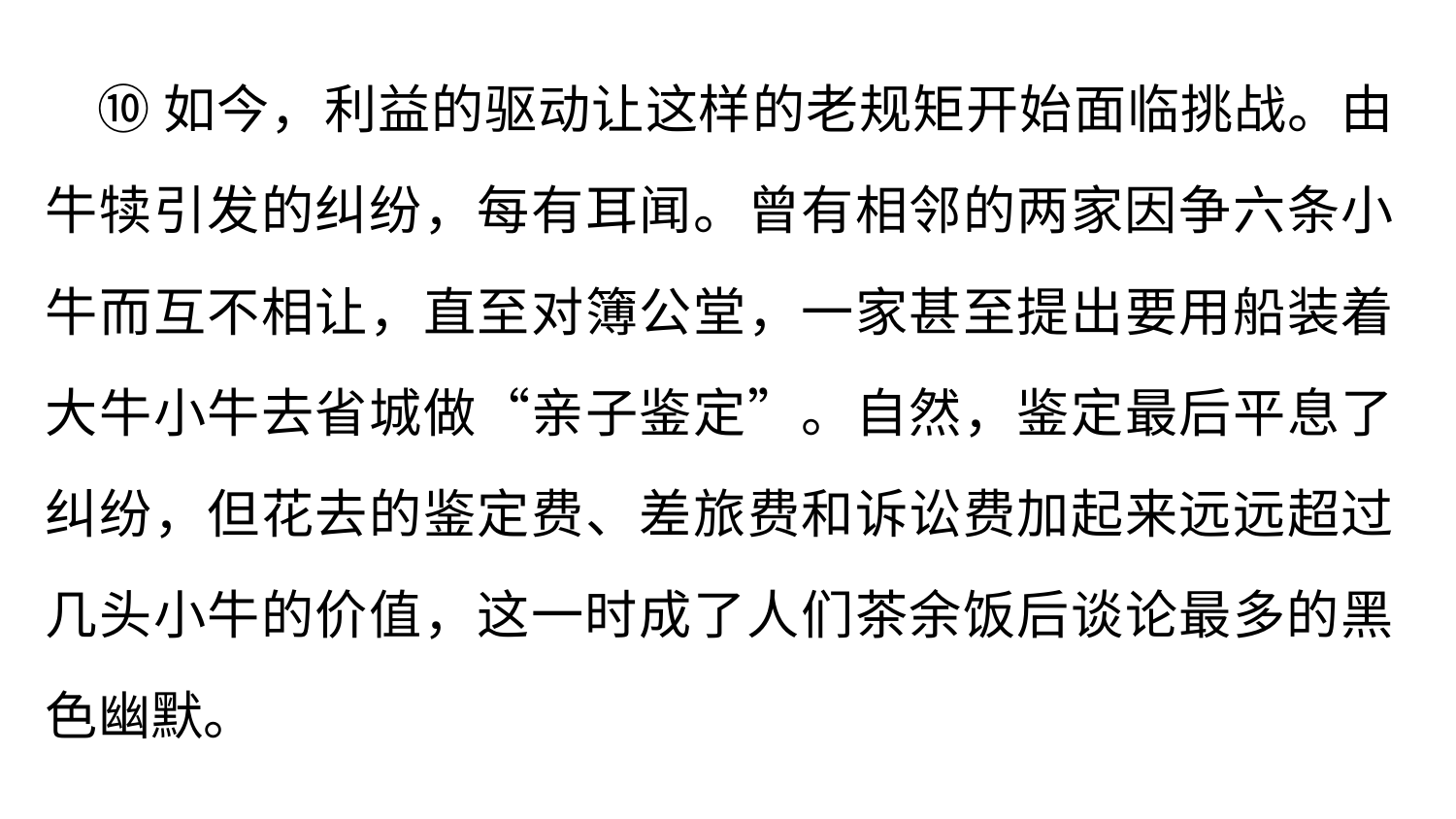

⑩如今，利益的驱动让这样的老规矩开始面临挑战。由牛犊引发的纠纷，每有耳闻。曾有相邻的两家因争六条小牛而互不相让，直至对簿公堂，一家甚至提出要用船装着大牛小牛去省城做“亲子鉴定”。自然，鉴定最后平息了纠纷，但花去的鉴定费、差旅费和诉讼费加起来远远超过几头小牛的价值，这一时成了人们茶余饭后谈论最多的黑色幽默。